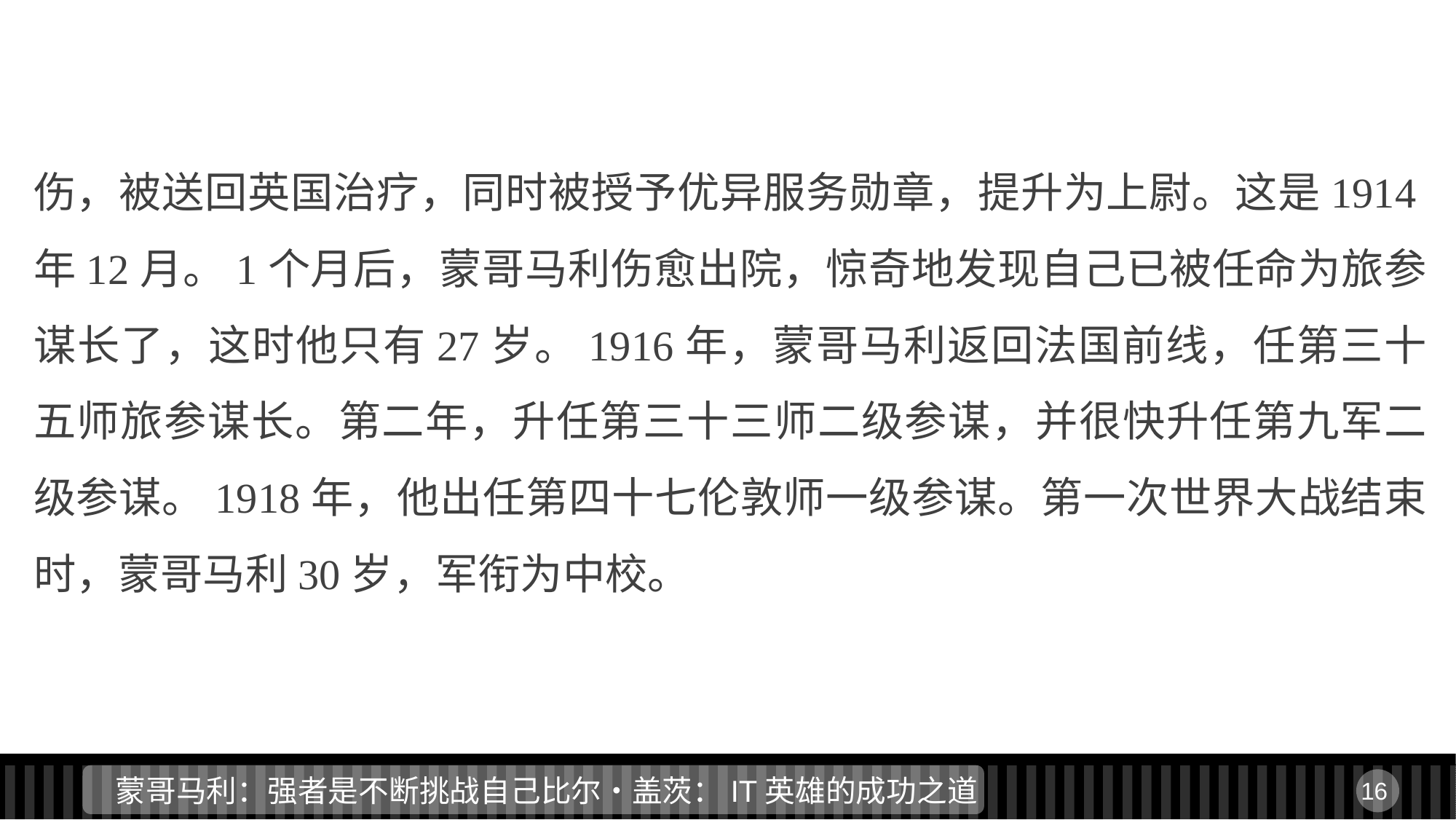

伤，被送回英国治疗，同时被授予优异服务勋章，提升为上尉。这是1914年12月。1个月后，蒙哥马利伤愈出院，惊奇地发现自己已被任命为旅参谋长了，这时他只有27岁。1916年，蒙哥马利返回法国前线，任第三十五师旅参谋长。第二年，升任第三十三师二级参谋，并很快升任第九军二级参谋。1918年，他出任第四十七伦敦师一级参谋。第一次世界大战结束时，蒙哥马利30岁，军衔为中校。